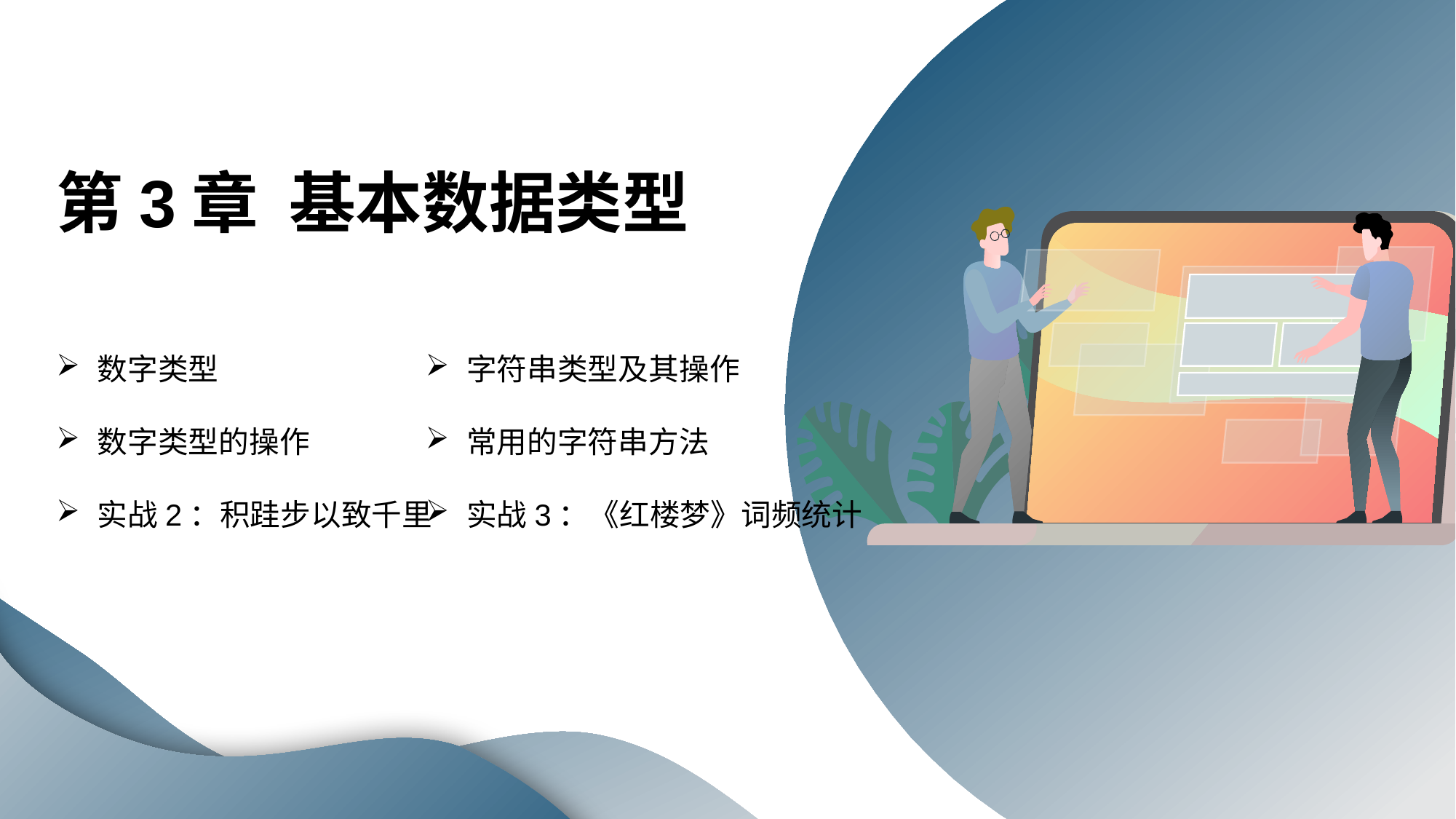

第3章  基本数据类型
数字类型
数字类型的操作
实战2：积跬步以致千里
字符串类型及其操作
常用的字符串方法
实战3：《红楼梦》词频统计